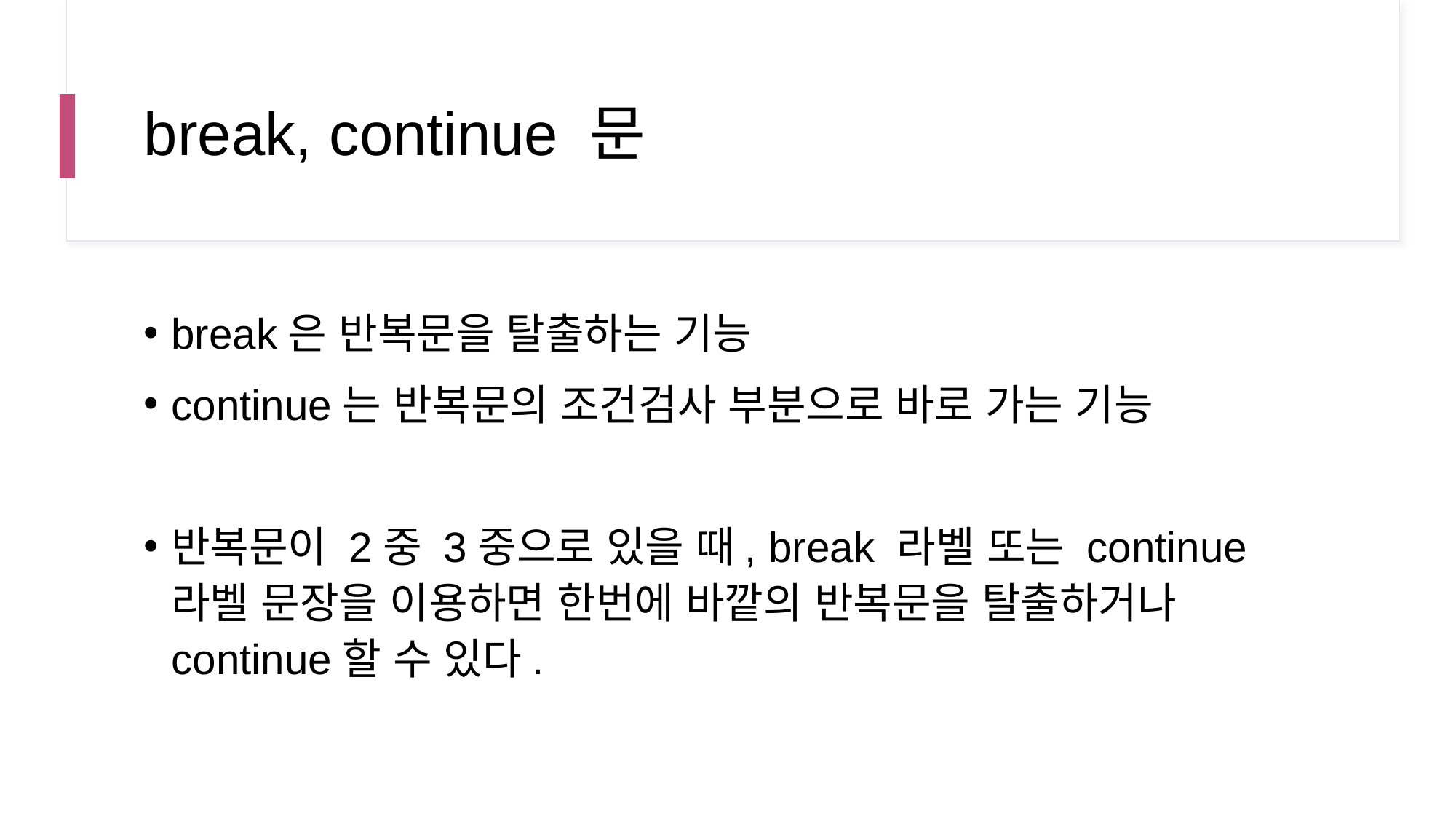

# break, continue 문
break은 반복문을 탈출하는 기능
continue는 반복문의 조건검사 부분으로 바로 가는 기능

반복문이 2중 3중으로 있을 때, break 라벨 또는 continue 라벨 문장을 이용하면 한번에 바깥의 반복문을 탈출하거나 continue할 수 있다.